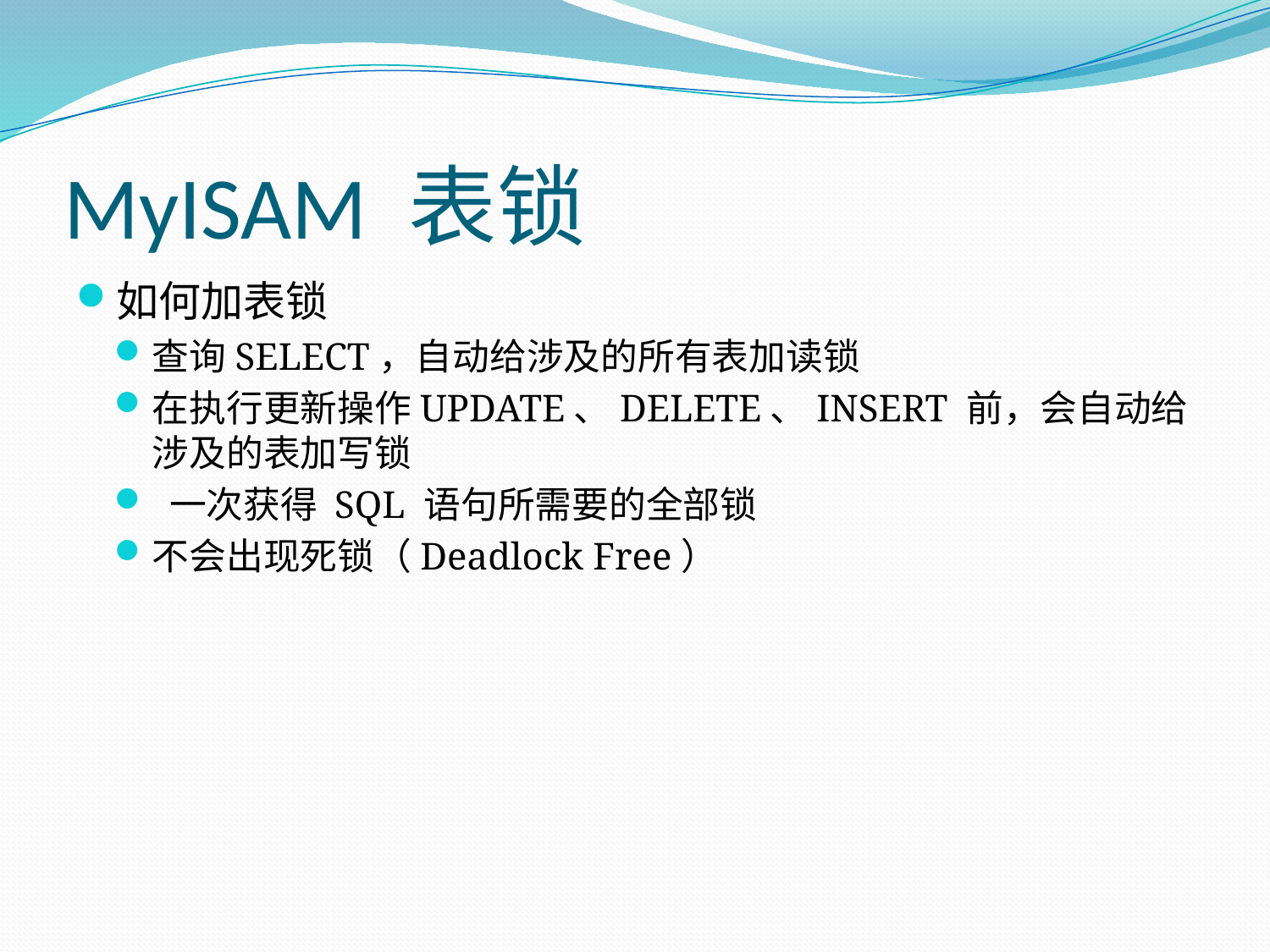

# MyISAM 表锁
如何加表锁
查询SELECT，自动给涉及的所有表加读锁
在执行更新操作UPDATE、DELETE、INSERT 前，会自动给涉及的表加写锁
 一次获得 SQL 语句所需要的全部锁
不会出现死锁（Deadlock Free）